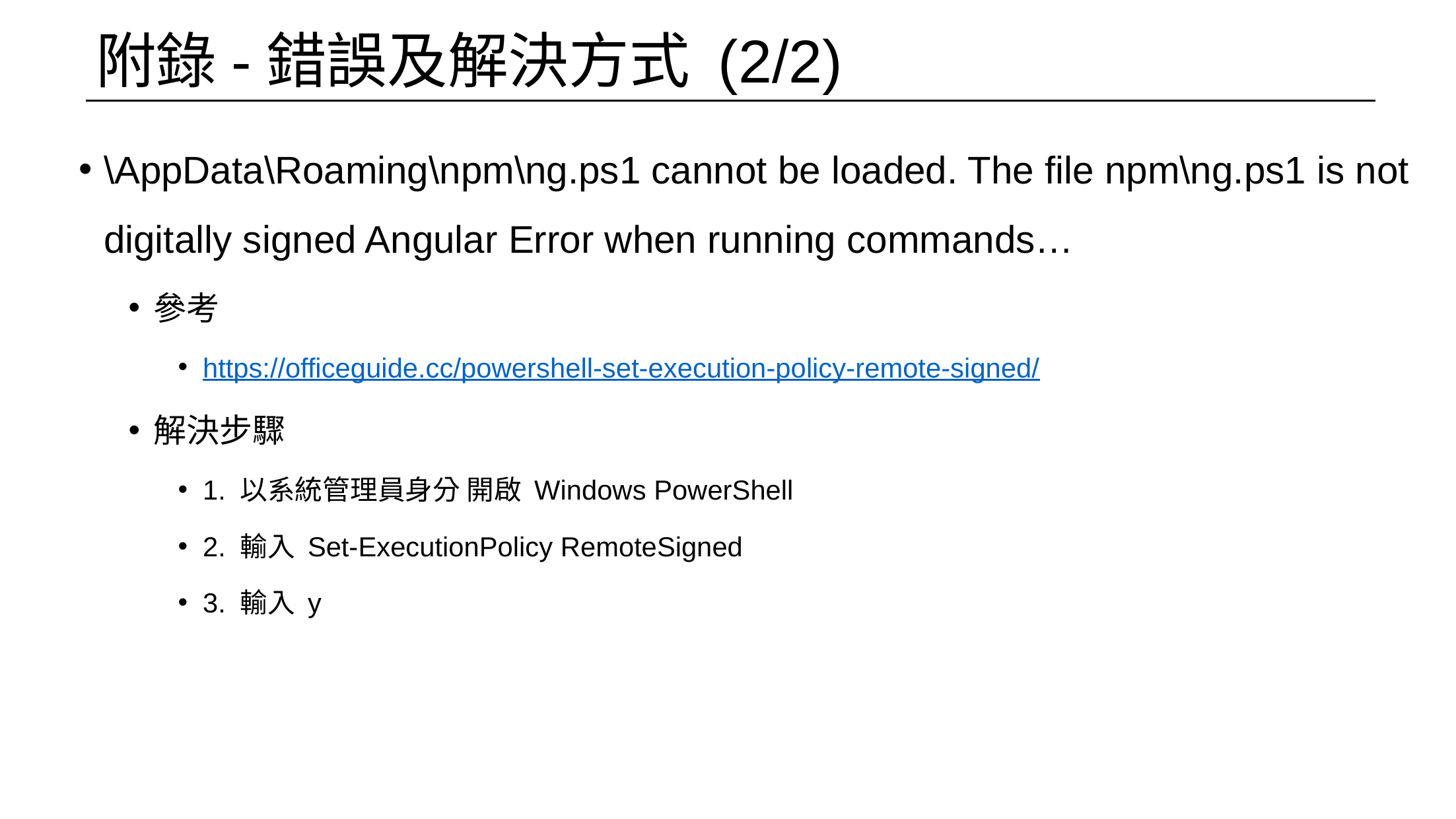

# 附錄-錯誤及解決方式 (2/2)
\AppData\Roaming\npm\ng.ps1 cannot be loaded. The file npm\ng.ps1 is not digitally signed Angular Error when running commands…
參考
https://officeguide.cc/powershell-set-execution-policy-remote-signed/
解決步驟
1. 以系統管理員身分 開啟 Windows PowerShell
2. 輸入 Set-ExecutionPolicy RemoteSigned
3. 輸入 y